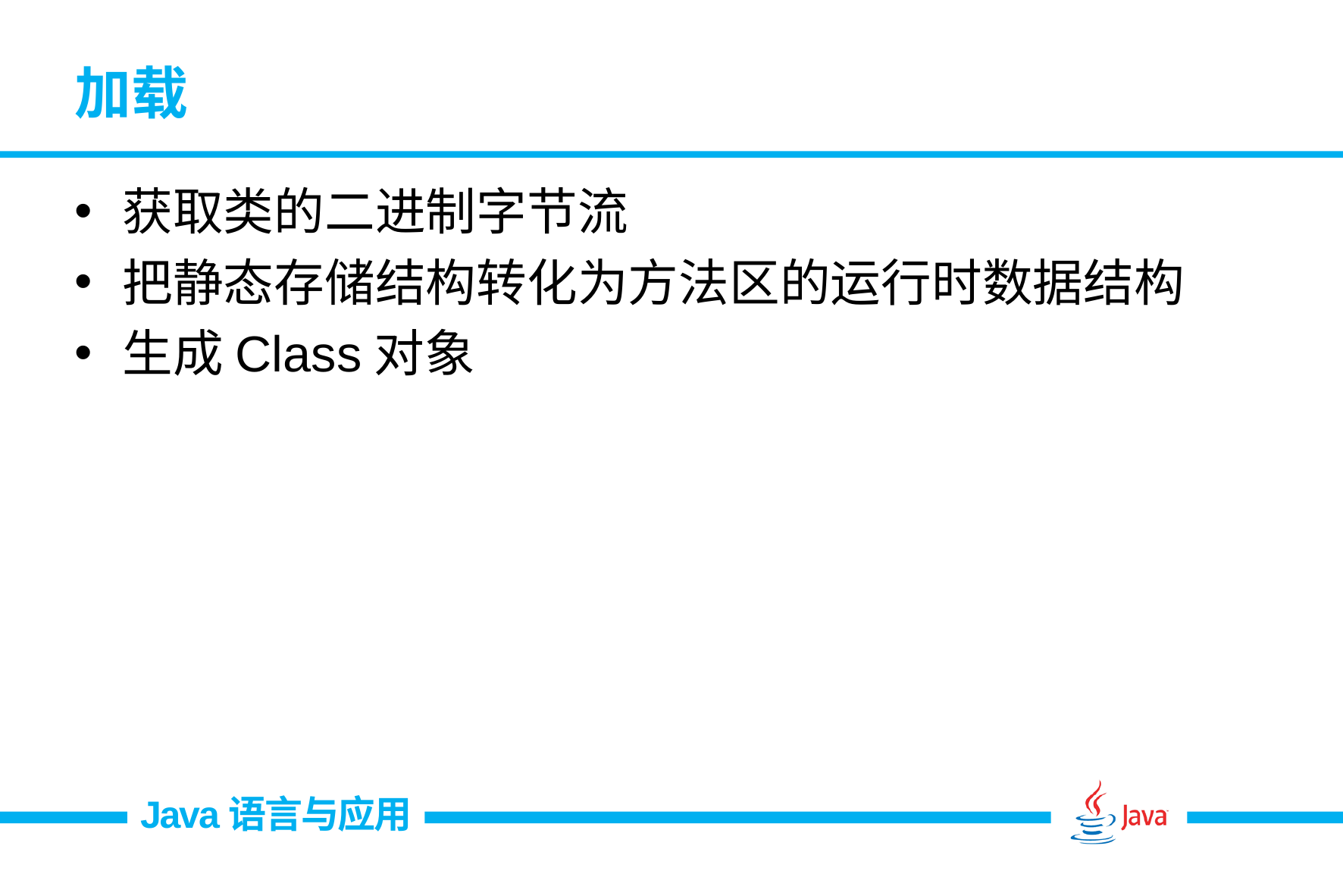

# 加载
获取类的二进制字节流
把静态存储结构转化为方法区的运行时数据结构
生成Class对象
41